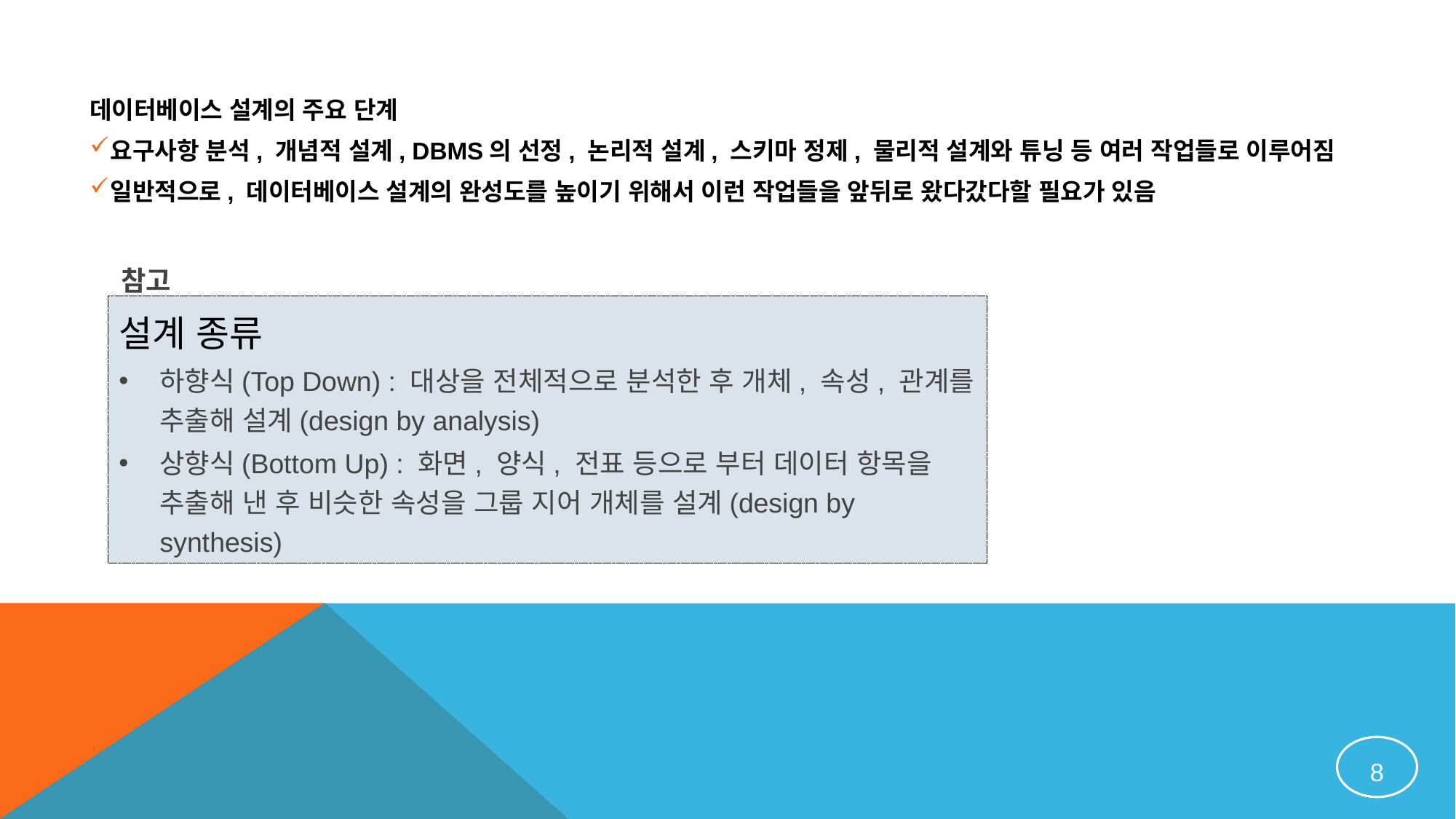

데이터베이스 설계의 주요 단계
요구사항 분석, 개념적 설계, DBMS의 선정, 논리적 설계, 스키마 정제, 물리적 설계와 튜닝 등 여러 작업들로 이루어짐
일반적으로, 데이터베이스 설계의 완성도를 높이기 위해서 이런 작업들을 앞뒤로 왔다갔다할 필요가 있음
참고
설계 종류
하향식(Top Down) : 대상을 전체적으로 분석한 후 개체, 속성, 관계를 추출해 설계(design by analysis)
상향식(Bottom Up) : 화면, 양식, 전표 등으로 부터 데이터 항목을 추출해 낸 후 비슷한 속성을 그룹 지어 개체를 설계(design by synthesis)
8